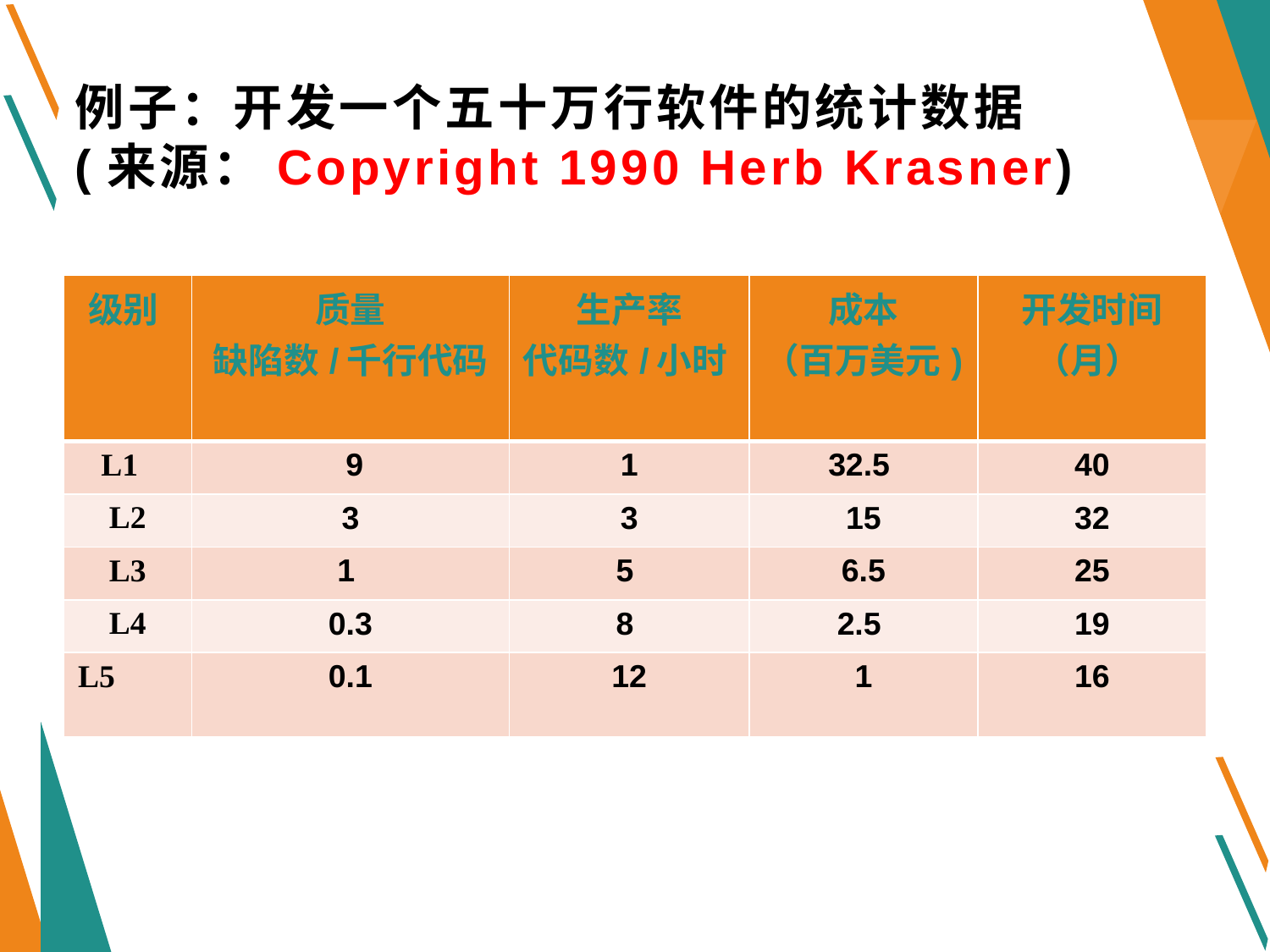

# 例子：开发一个五十万行软件的统计数据 (来源：Copyright 1990 Herb Krasner)
| 级别 | 质量 缺陷数/千行代码 | 生产率 代码数/小时 | 成本 （百万美元) | 开发时间 （月） |
| --- | --- | --- | --- | --- |
| L1 | 9 | 1 | 32.5 | 40 |
| L2 | 3 | 3 | 15 | 32 |
| L3 | 1 | 5 | 6.5 | 25 |
| L4 | 0.3 | 8 | 2.5 | 19 |
| L5 | 0.1 | 12 | 1 | 16 |